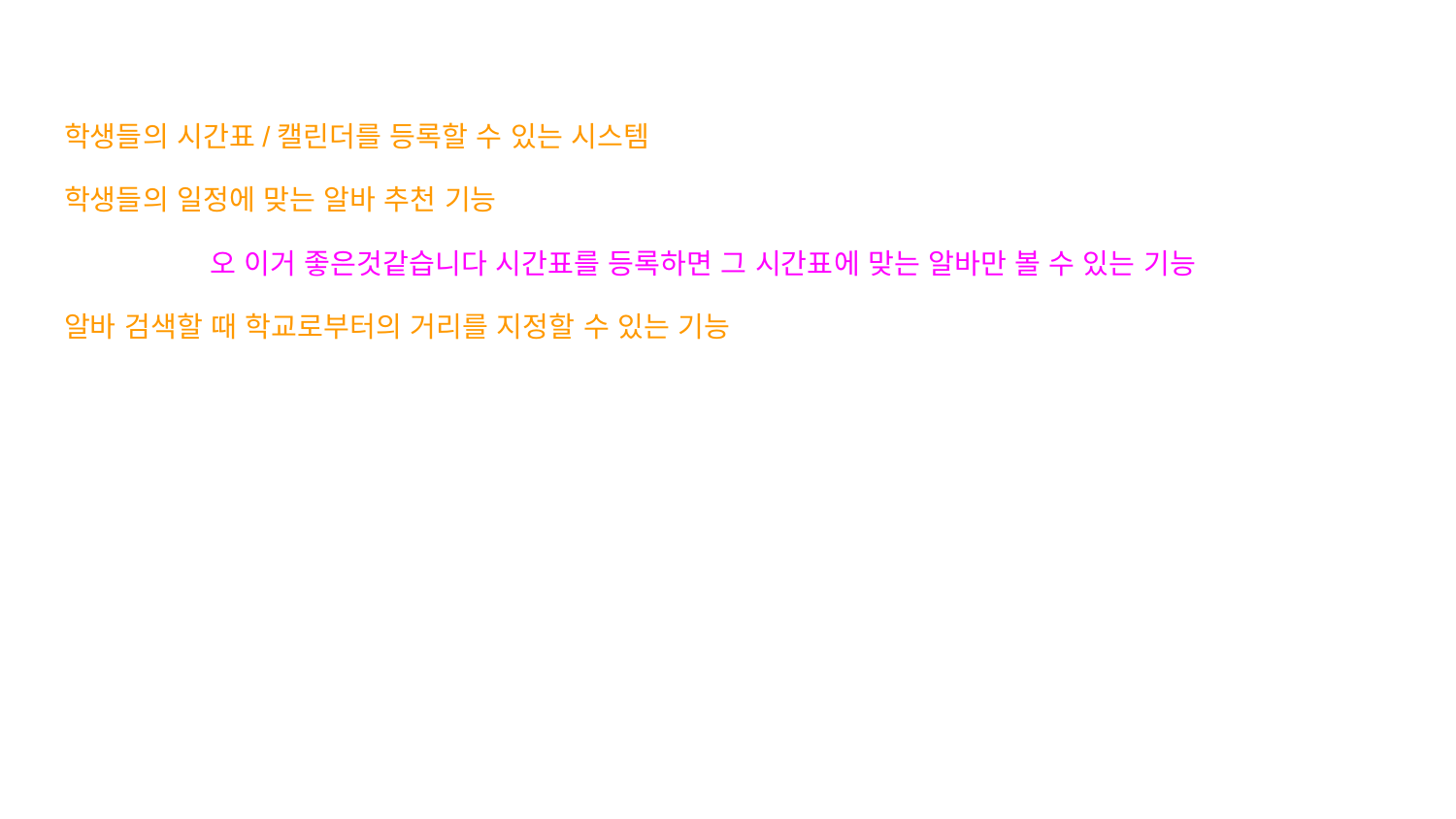

학생들의 시간표/캘린더를 등록할 수 있는 시스템
학생들의 일정에 맞는 알바 추천 기능
	오 이거 좋은것같습니다 시간표를 등록하면 그 시간표에 맞는 알바만 볼 수 있는 기능
알바 검색할 때 학교로부터의 거리를 지정할 수 있는 기능